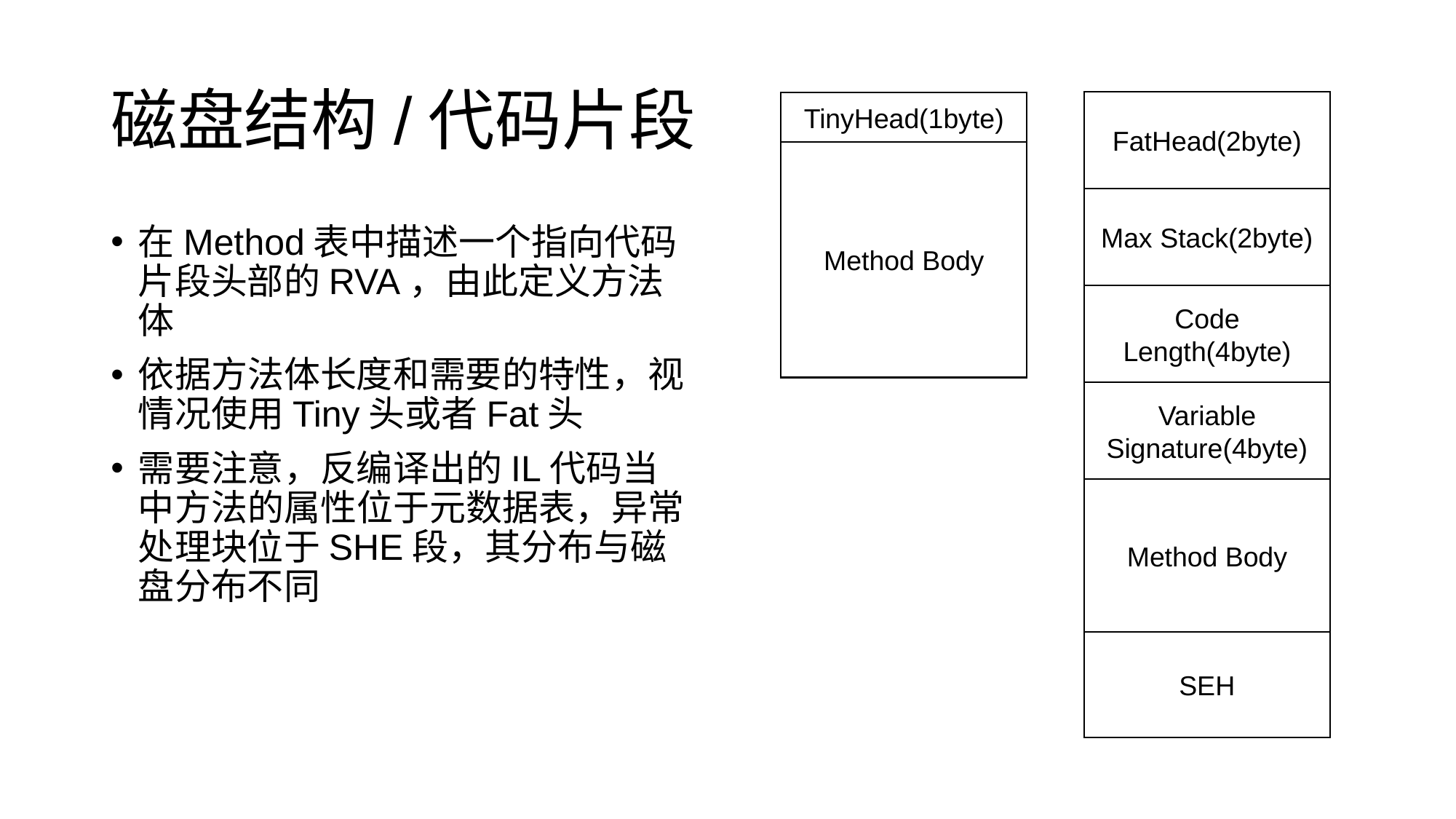

# 磁盘结构/代码片段
FatHead(2byte)
TinyHead(1byte)
Method Body
Max Stack(2byte)
在Method表中描述一个指向代码片段头部的RVA，由此定义方法体
依据方法体长度和需要的特性，视情况使用Tiny头或者Fat头
需要注意，反编译出的IL代码当中方法的属性位于元数据表，异常处理块位于SHE段，其分布与磁盘分布不同
Code Length(4byte)
Variable Signature(4byte)
Method Body
SEH